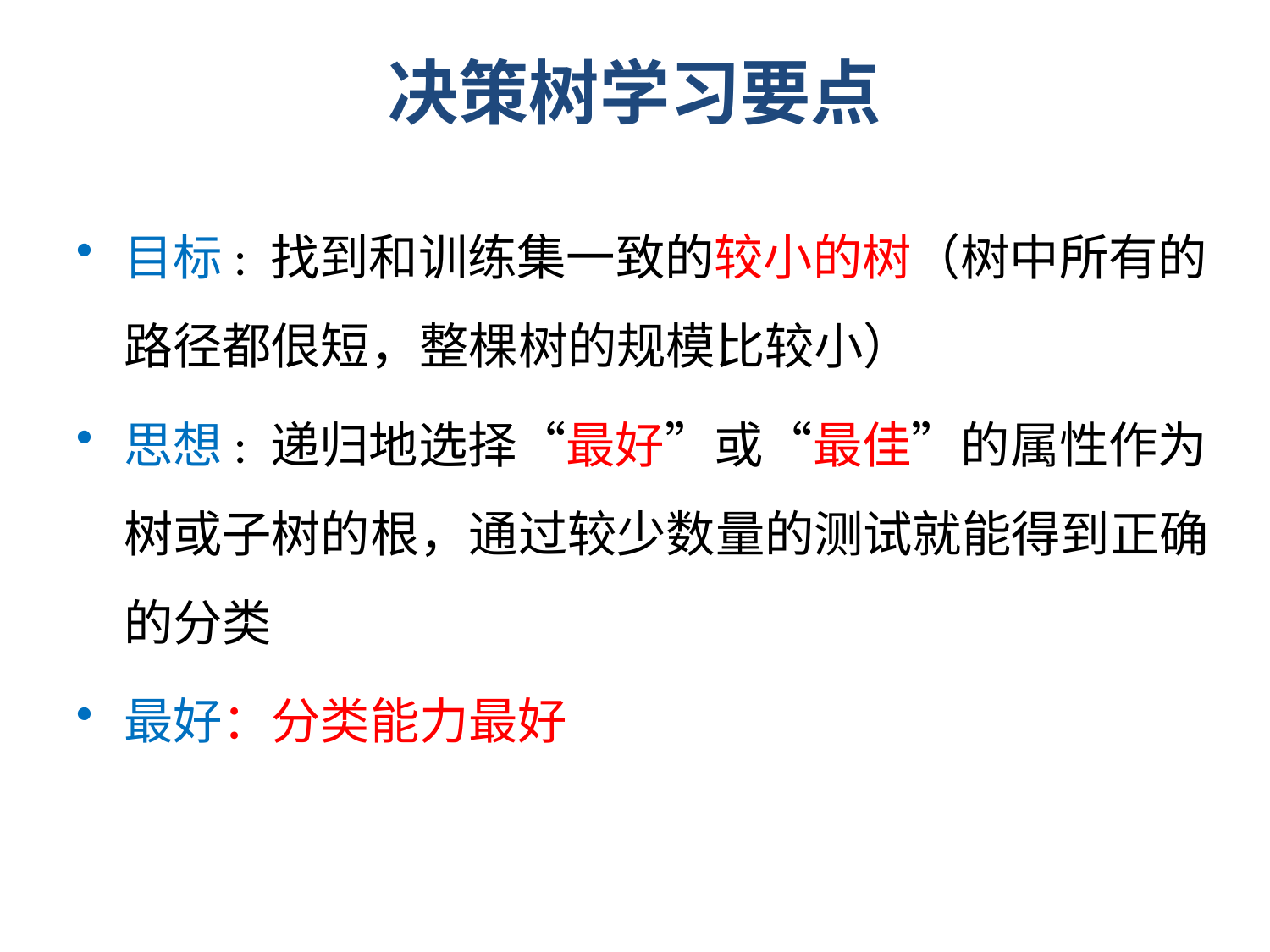

决策树学习要点
目标: 找到和训练集一致的较小的树（树中所有的路径都佷短，整棵树的规模比较小）
思想: 递归地选择“最好”或“最佳”的属性作为树或子树的根，通过较少数量的测试就能得到正确的分类
最好：分类能力最好